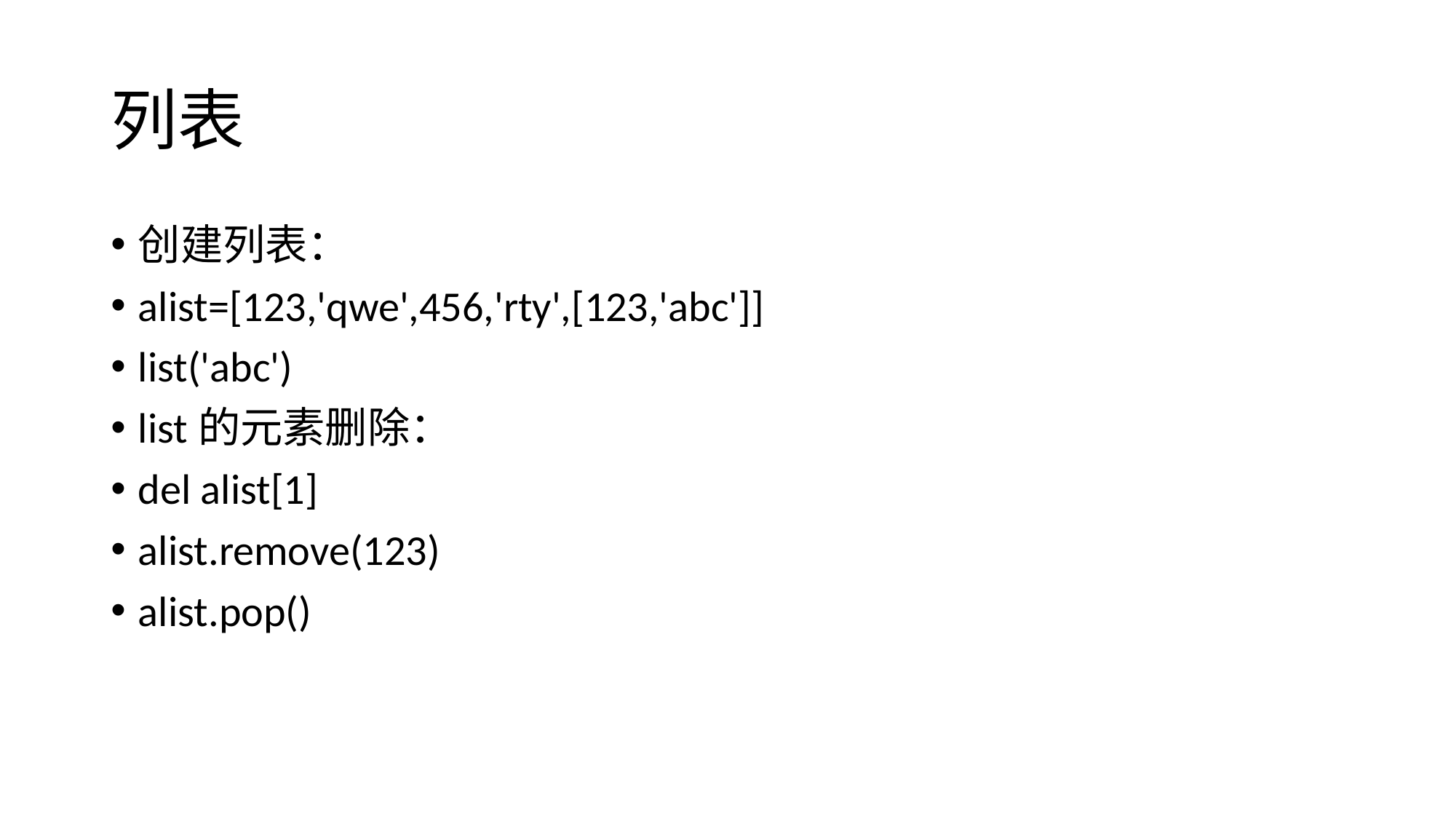

# 列表
创建列表：
alist=[123,'qwe',456,'rty',[123,'abc']]
list('abc')
list的元素删除：
del alist[1]
alist.remove(123)
alist.pop()